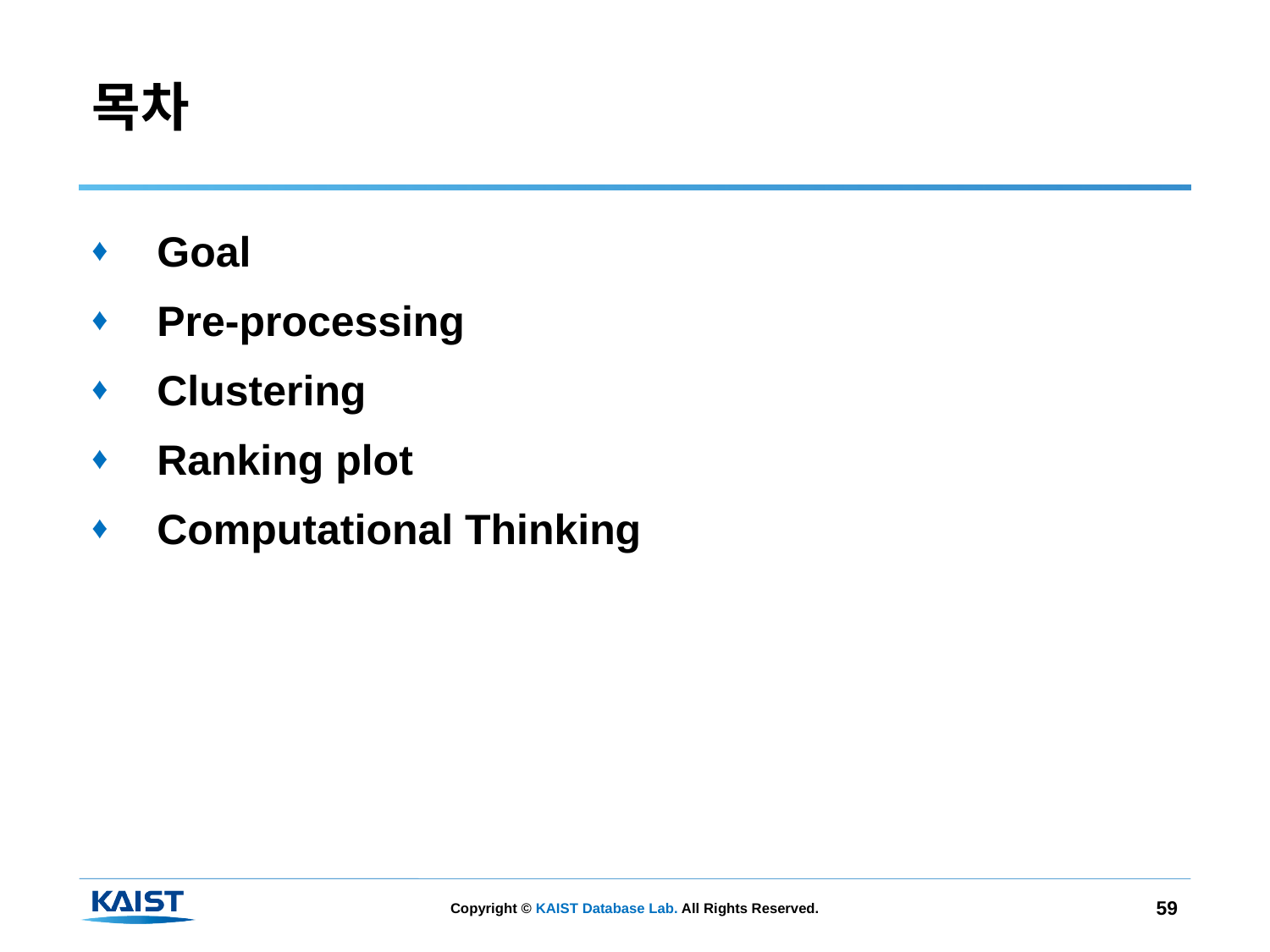

# 목차
Goal
Pre-processing
Clustering
Ranking plot
Computational Thinking
59